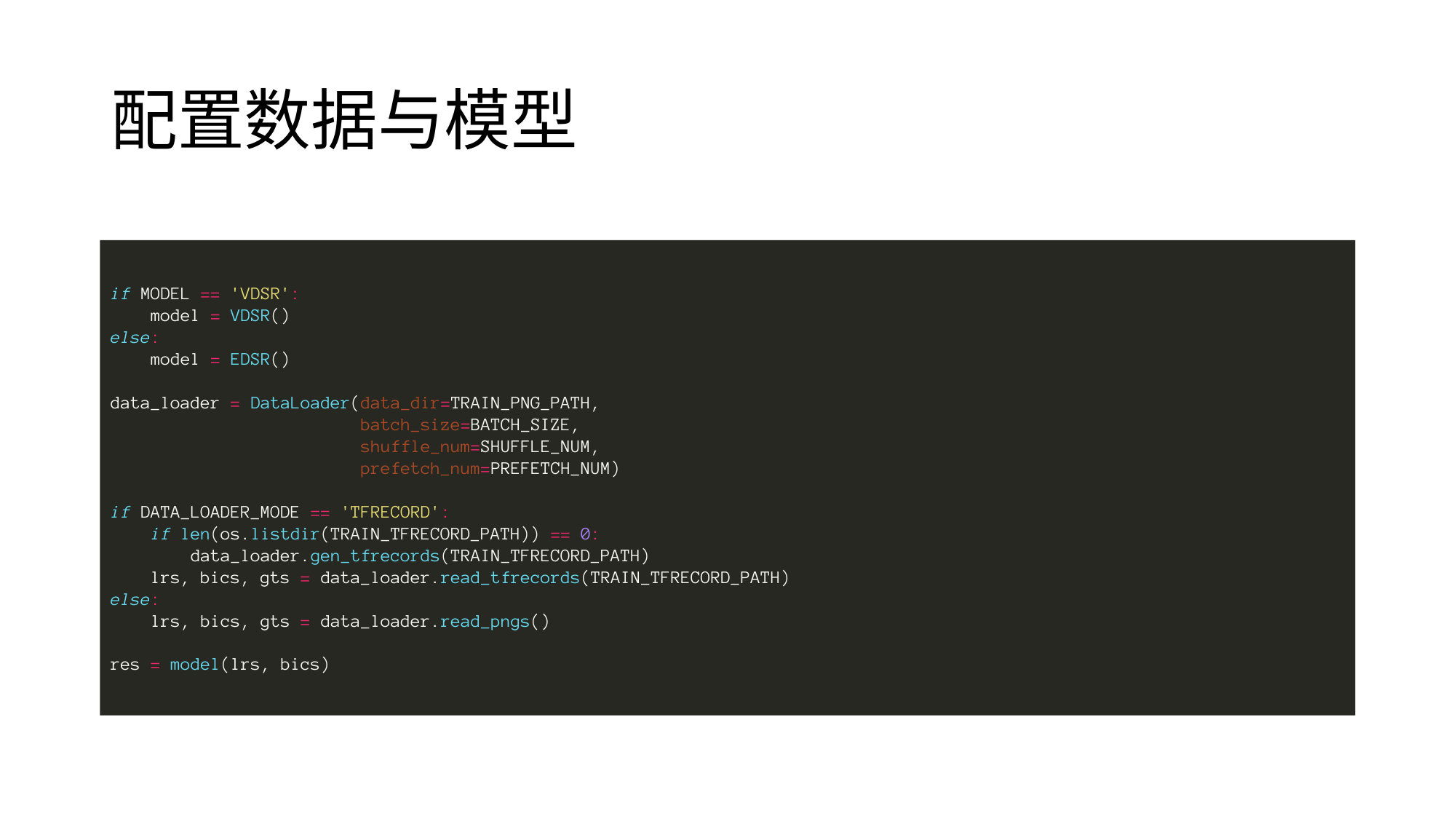

# 配置数据与模型
if MODEL == 'VDSR':
    model = VDSR()
else:
    model = EDSR()
data_loader = DataLoader(data_dir=TRAIN_PNG_PATH,
                         batch_size=BATCH_SIZE,
                         shuffle_num=SHUFFLE_NUM,
                         prefetch_num=PREFETCH_NUM)
if DATA_LOADER_MODE == 'TFRECORD':
    if len(os.listdir(TRAIN_TFRECORD_PATH)) == 0:
        data_loader.gen_tfrecords(TRAIN_TFRECORD_PATH)
    lrs, bics, gts = data_loader.read_tfrecords(TRAIN_TFRECORD_PATH)
else:
    lrs, bics, gts = data_loader.read_pngs()
res = model(lrs, bics)